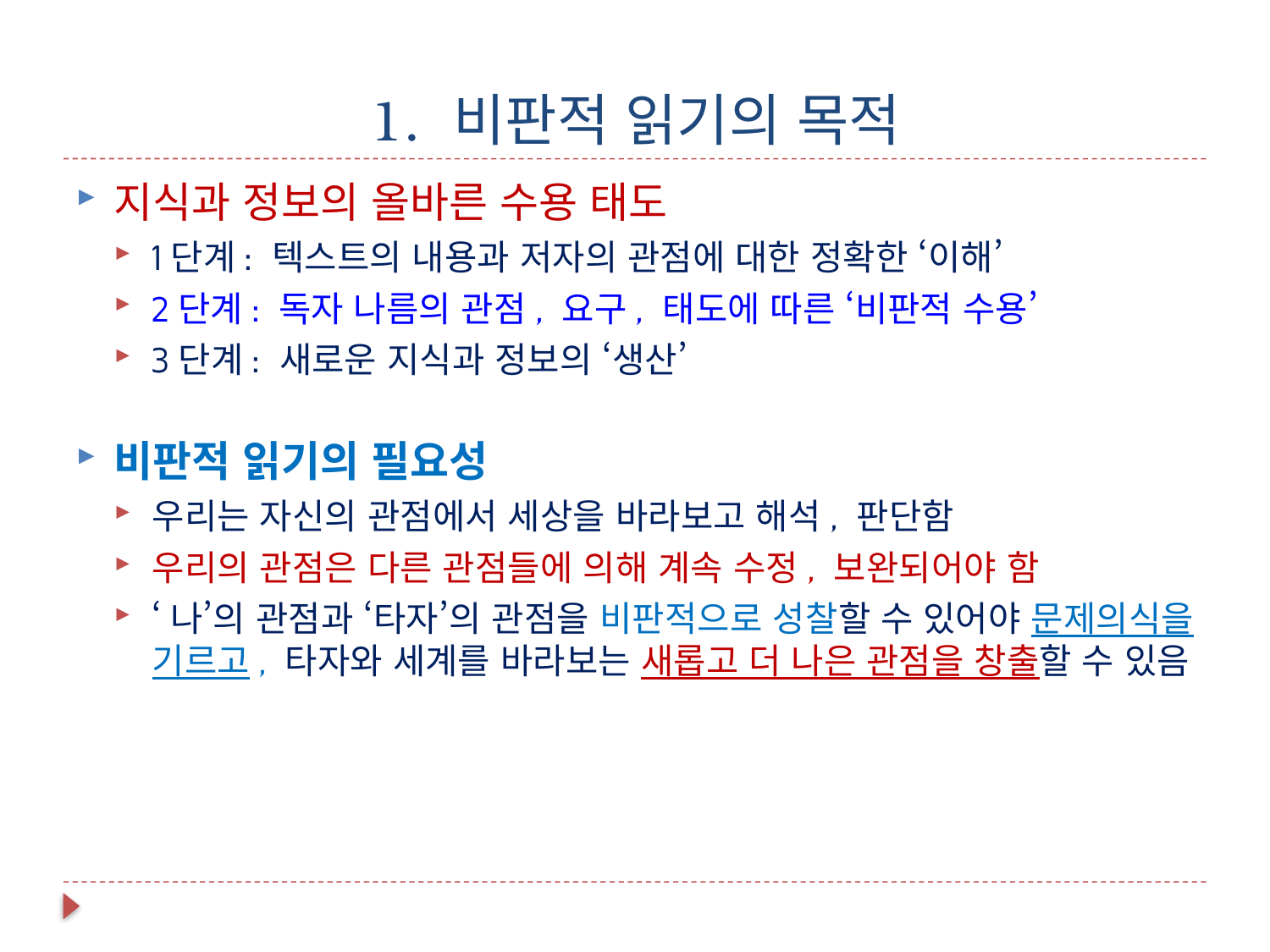

# 1. 비판적 읽기의 목적
지식과 정보의 올바른 수용 태도
1단계: 텍스트의 내용과 저자의 관점에 대한 정확한 ‘이해’
2단계: 독자 나름의 관점, 요구, 태도에 따른 ‘비판적 수용’
3단계: 새로운 지식과 정보의 ‘생산’

비판적 읽기의 필요성
우리는 자신의 관점에서 세상을 바라보고 해석, 판단함
우리의 관점은 다른 관점들에 의해 계속 수정, 보완되어야 함
‘나’의 관점과 ‘타자’의 관점을 비판적으로 성찰할 수 있어야 문제의식을 기르고, 타자와 세계를 바라보는 새롭고 더 나은 관점을 창출할 수 있음